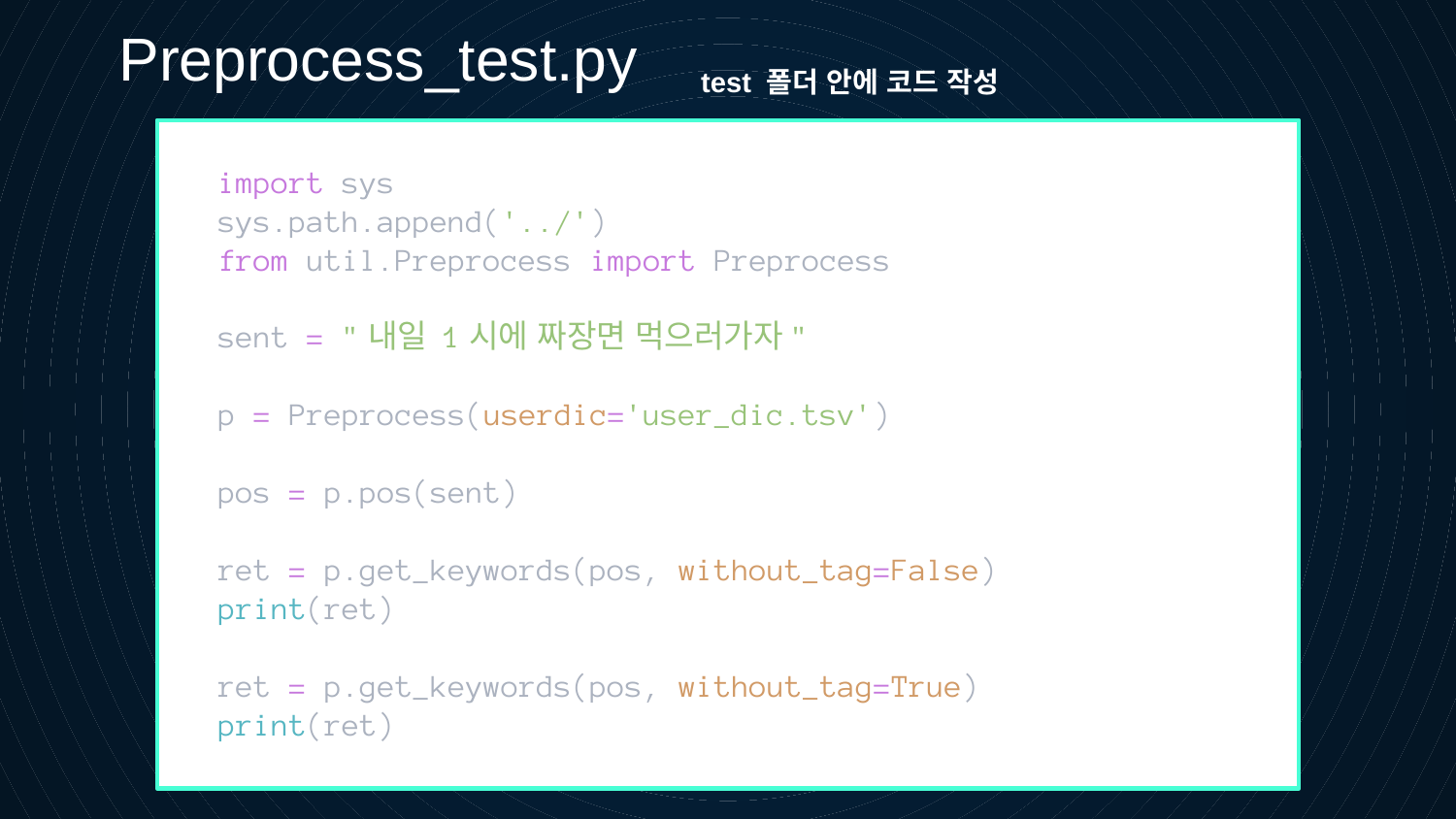

Preprocess_test.py
test 폴더 안에 코드 작성

import sys
sys.path.append('../')
from util.Preprocess import Preprocess
sent = "내일 1시에 짜장면 먹으러가자"
p = Preprocess(userdic='user_dic.tsv')
pos = p.pos(sent)
ret = p.get_keywords(pos, without_tag=False)
print(ret)
ret = p.get_keywords(pos, without_tag=True)
print(ret)